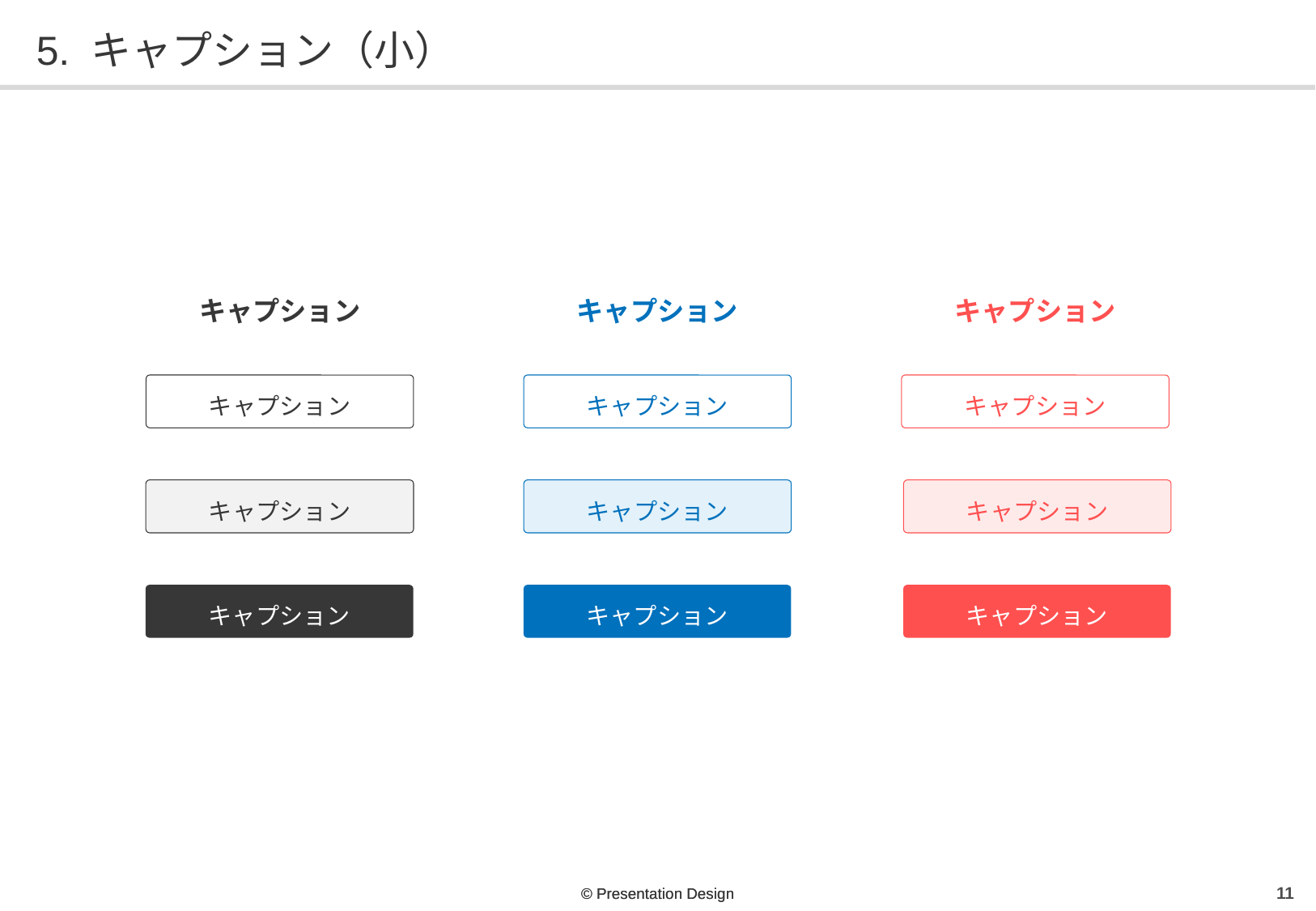

# 5. キャプション（小）
キャプション
キャプション
キャプション
キャプション
キャプション
キャプション
キャプション
キャプション
キャプション
キャプション
キャプション
キャプション
11